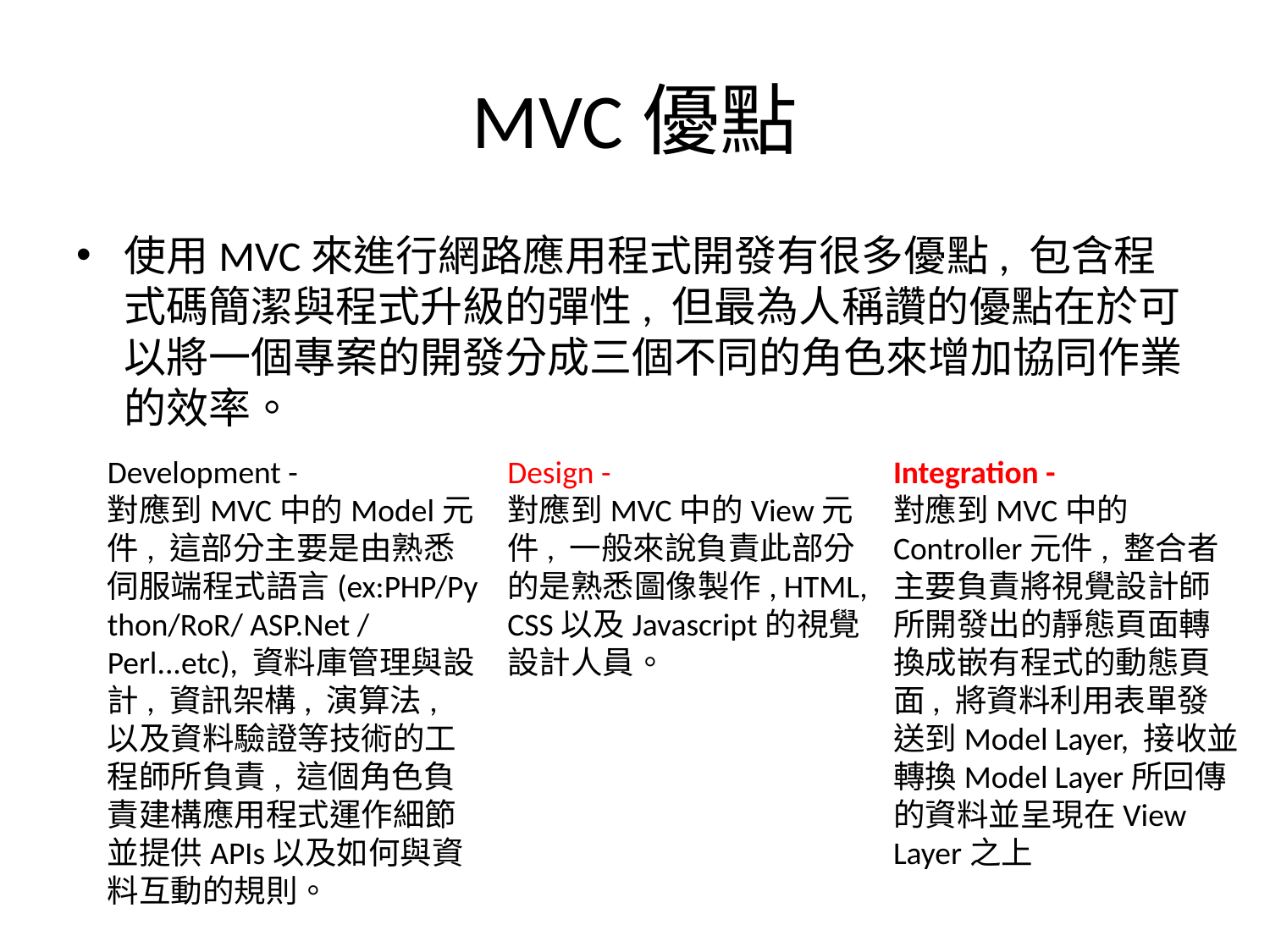

# MVC優點
使用MVC來進行網路應用程式開發有很多優點, 包含程式碼簡潔與程式升級的彈性, 但最為人稱讚的優點在於可以將一個專案的開發分成三個不同的角色來增加協同作業的效率。
Development -
對應到MVC中的Model元件, 這部分主要是由熟悉伺服端程式語言(ex:PHP/Python/RoR/ ASP.Net / Perl...etc), 資料庫管理與設計, 資訊架構, 演算法, 以及資料驗證等技術的工程師所負責, 這個角色負責建構應用程式運作細節並提供APIs以及如何與資料互動的規則。
Design -
對應到MVC中的View元件, 一般來說負責此部分的是熟悉圖像製作, HTML, CSS以及Javascript的視覺設計人員。
Integration -
對應到MVC中的Controller元件, 整合者主要負責將視覺設計師所開發出的靜態頁面轉換成嵌有程式的動態頁面, 將資料利用表單發送到Model Layer, 接收並轉換Model Layer所回傳的資料並呈現在View Layer之上